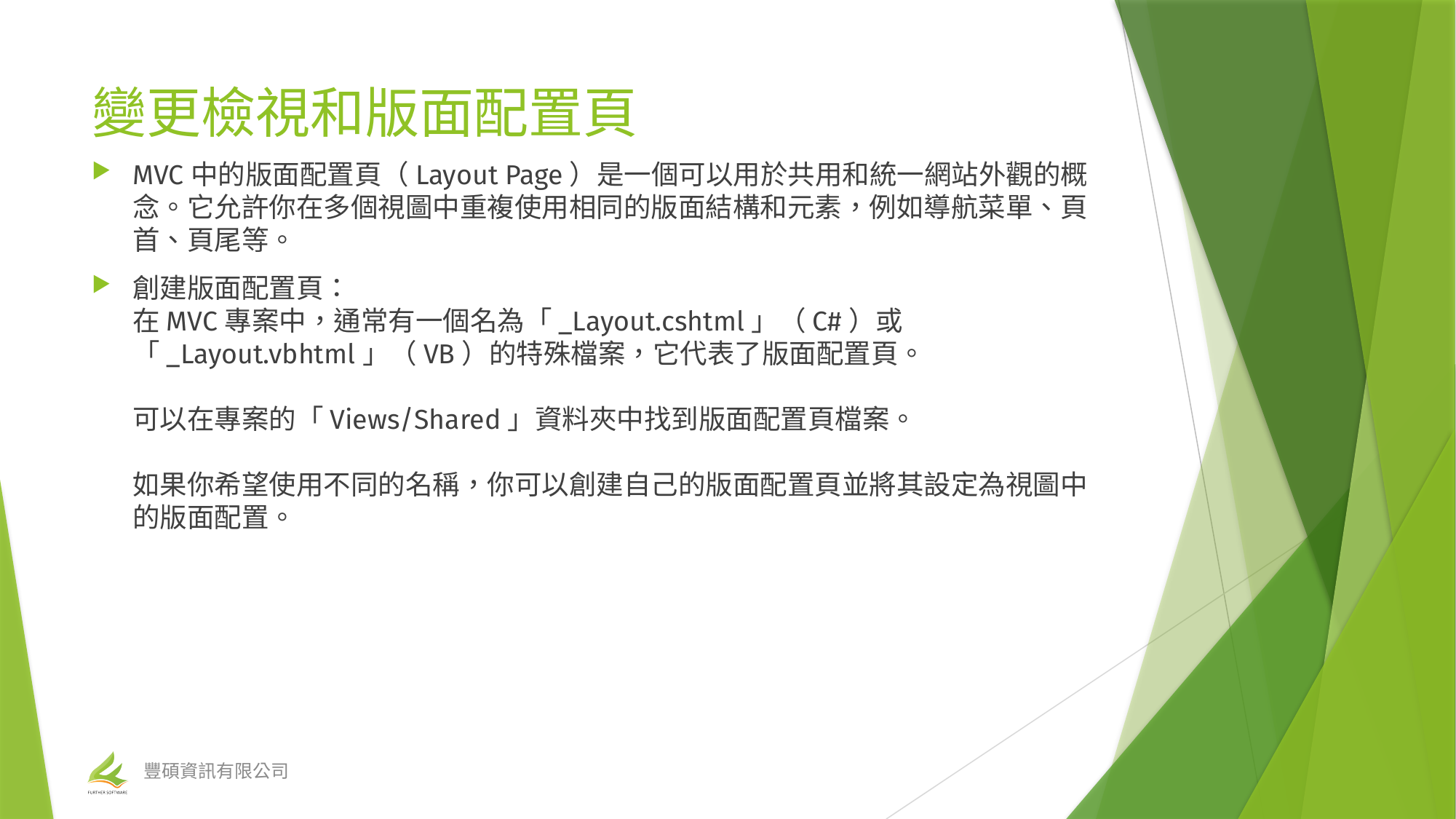

# 變更檢視和版面配置頁
MVC中的版面配置頁（Layout Page）是一個可以用於共用和統一網站外觀的概念。它允許你在多個視圖中重複使用相同的版面結構和元素，例如導航菜單、頁首、頁尾等。
創建版面配置頁：
在MVC專案中，通常有一個名為「_Layout.cshtml」（C#）或「_Layout.vbhtml」（VB）的特殊檔案，它代表了版面配置頁。
可以在專案的「Views/Shared」資料夾中找到版面配置頁檔案。
如果你希望使用不同的名稱，你可以創建自己的版面配置頁並將其設定為視圖中的版面配置。
豐碩資訊有限公司